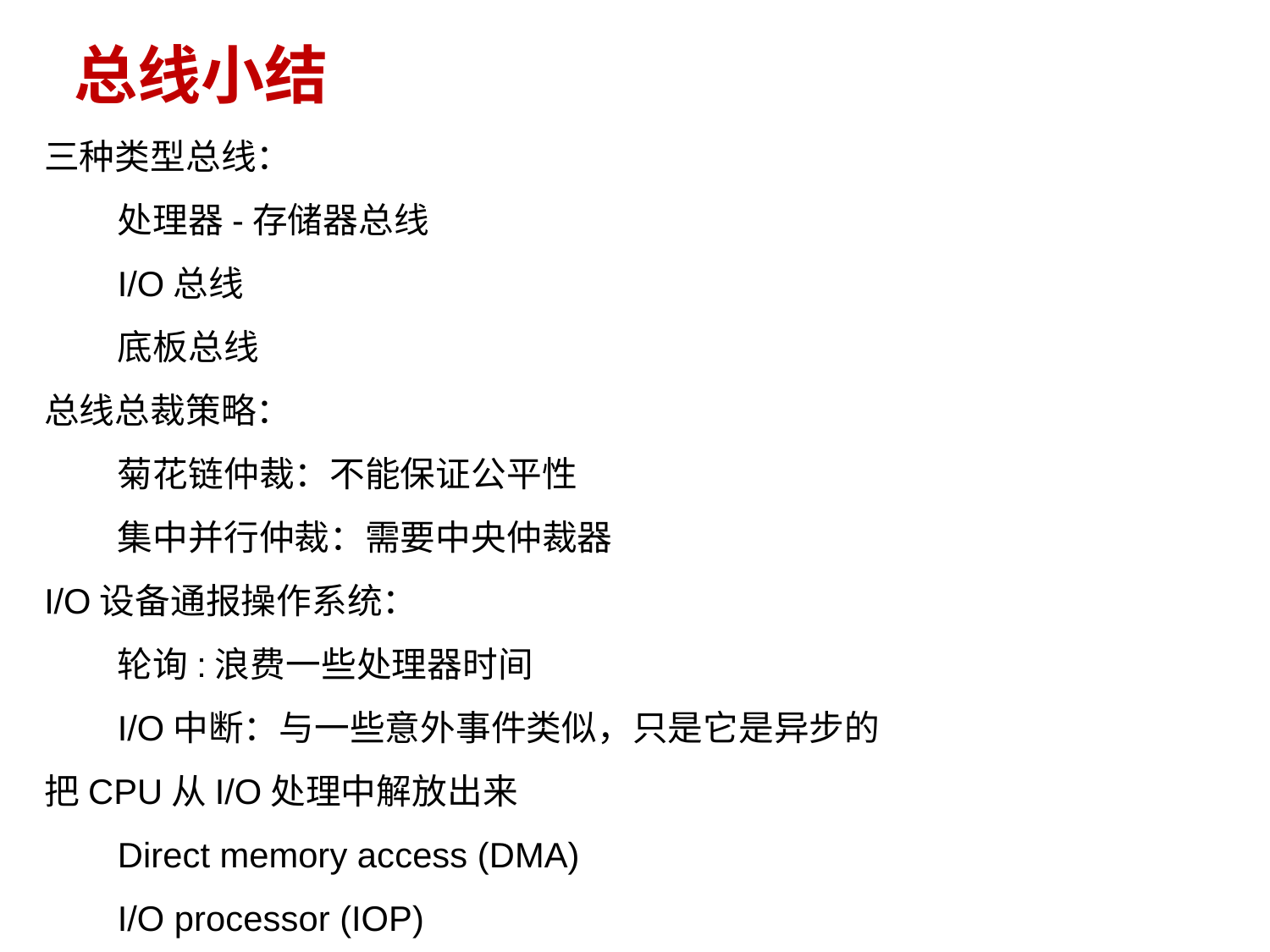

# 总线小结
三种类型总线：
处理器-存储器总线
I/O总线
底板总线
总线总裁策略：
菊花链仲裁：不能保证公平性
集中并行仲裁：需要中央仲裁器
I/O设备通报操作系统：
轮询:浪费一些处理器时间
I/O中断：与一些意外事件类似，只是它是异步的
把CPU从I/O处理中解放出来
Direct memory access (DMA)
I/O processor (IOP)